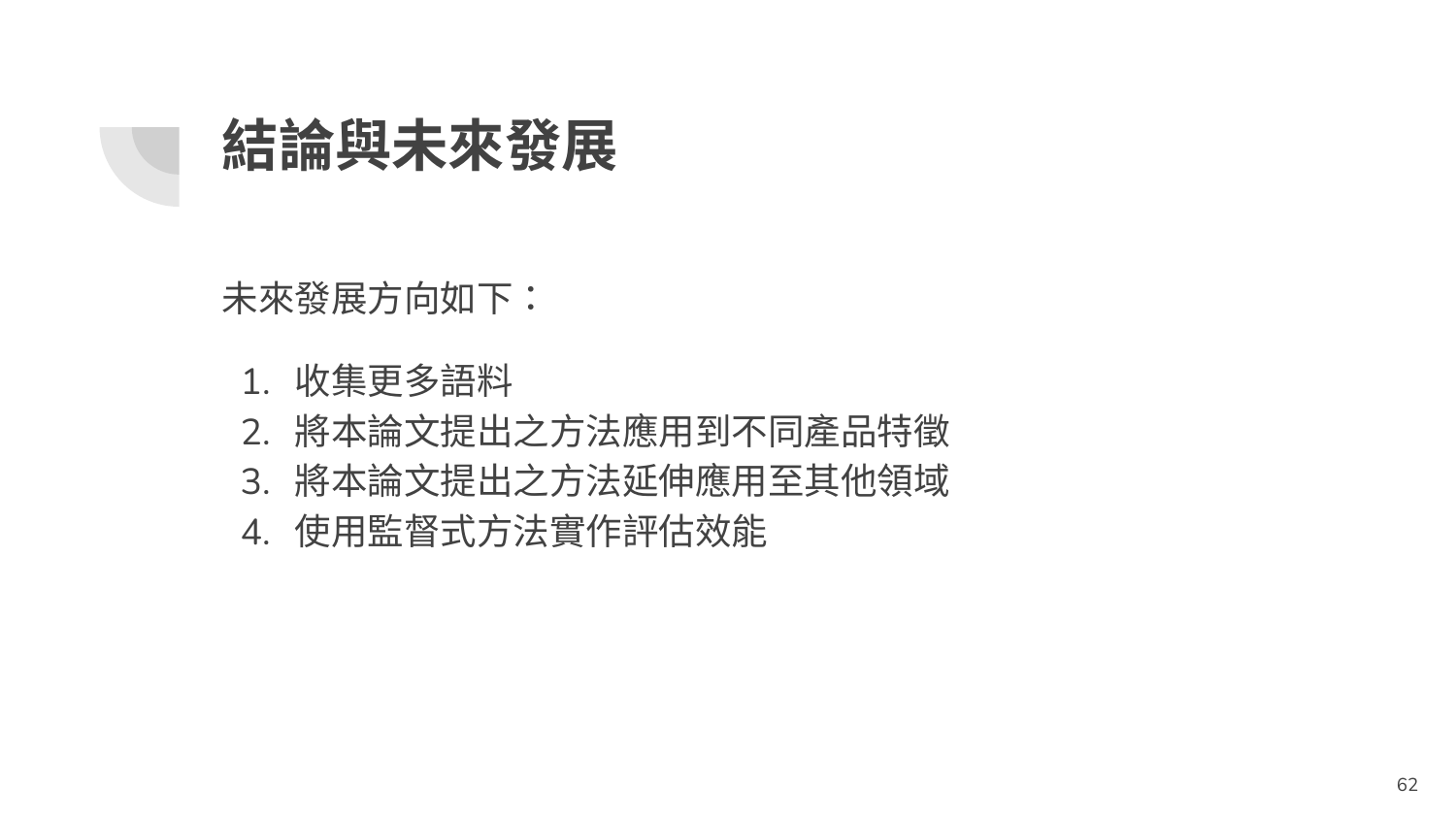

# 結論與未來發展
未來發展方向如下：
收集更多語料
將本論文提出之方法應用到不同產品特徵
將本論文提出之方法延伸應用至其他領域
使用監督式方法實作評估效能
62